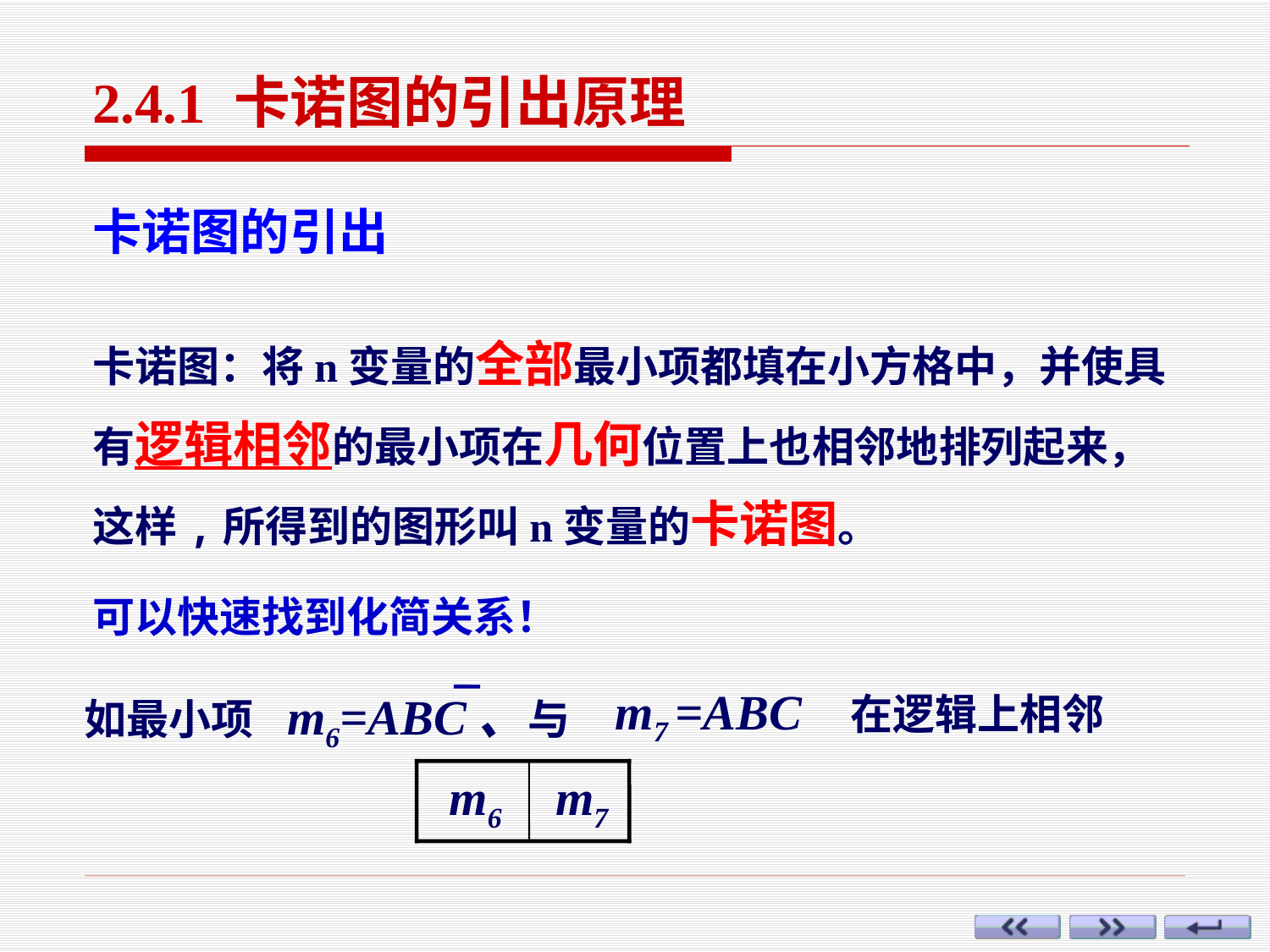

# 2.4.1 卡诺图的引出原理
卡诺图的引出
卡诺图：将n变量的全部最小项都填在小方格中，并使具有逻辑相邻的最小项在几何位置上也相邻地排列起来，这样,所得到的图形叫n变量的卡诺图。
可以快速找到化简关系！
m7 =ABC   在逻辑上相邻
m6=ABC、与
如最小项

m6
m7